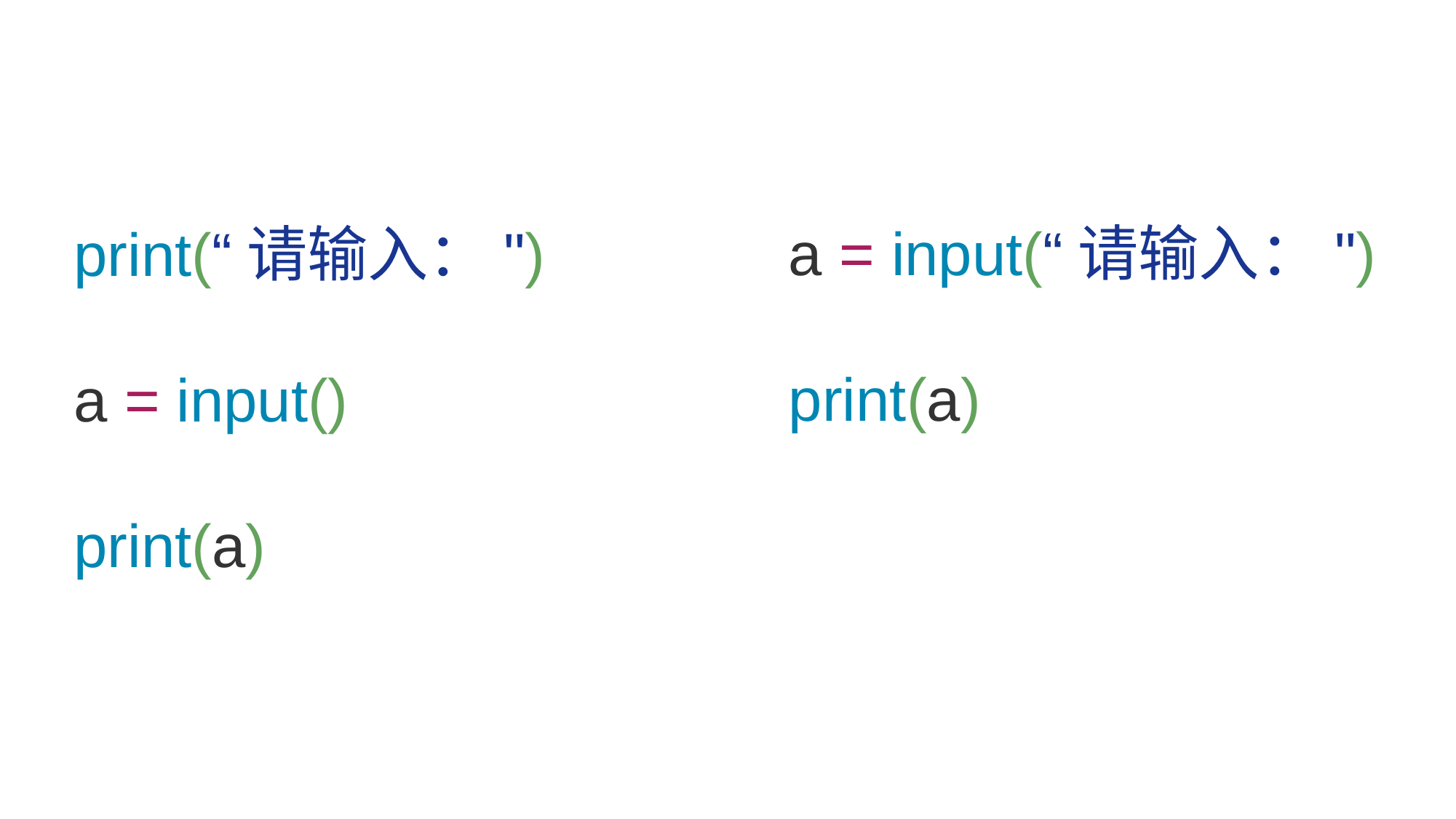

print(“请输入：")
a = input()
print(a)
a = input(“请输入：")
print(a)